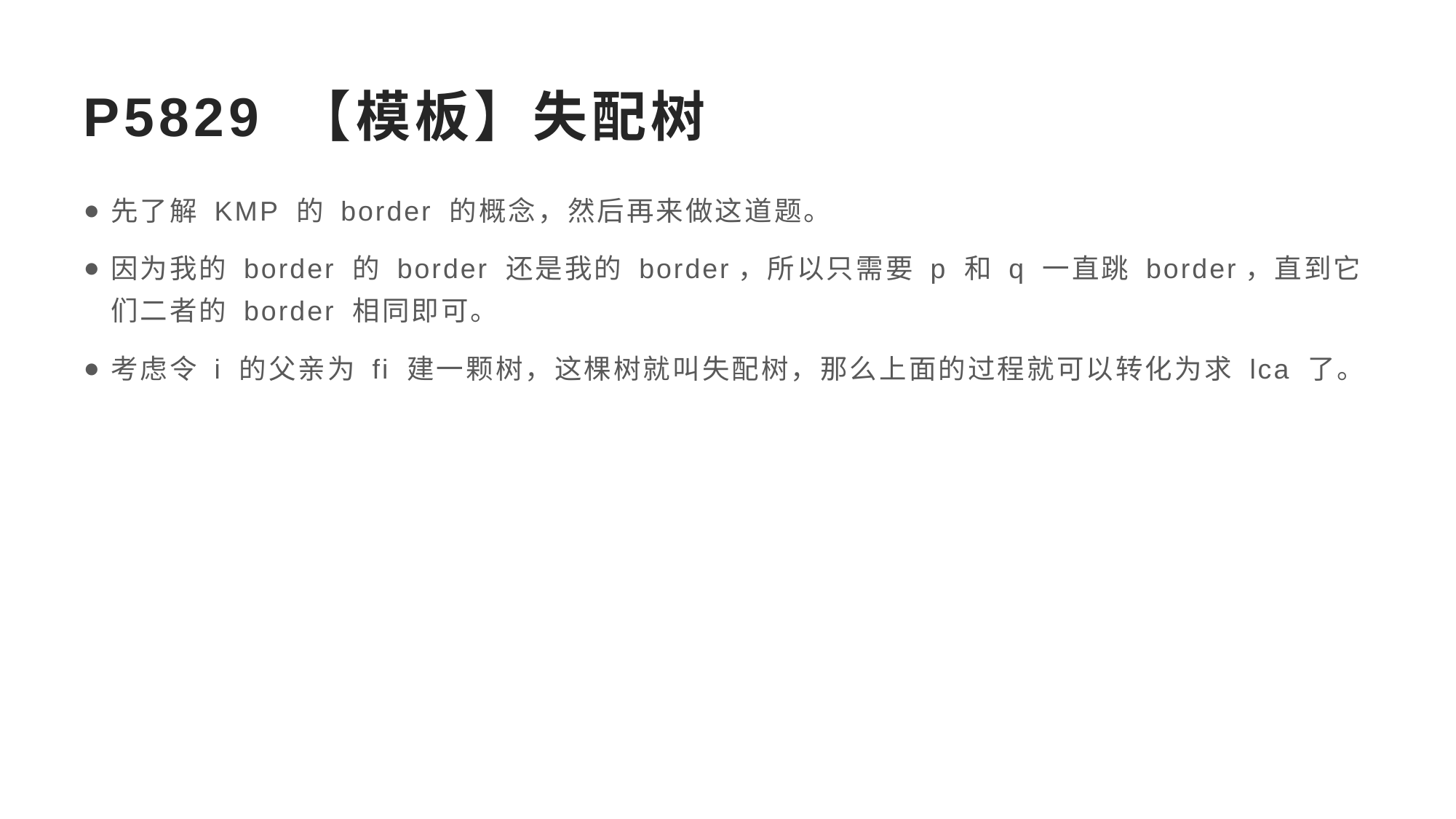

# P5829 【模板】失配树
先了解 KMP 的 border 的概念，然后再来做这道题。
因为我的 border 的 border 还是我的 border，所以只需要 p 和 q 一直跳 border，直到它们二者的 border 相同即可。
考虑令 i 的父亲为 fi 建一颗树，这棵树就叫失配树，那么上面的过程就可以转化为求 lca 了。